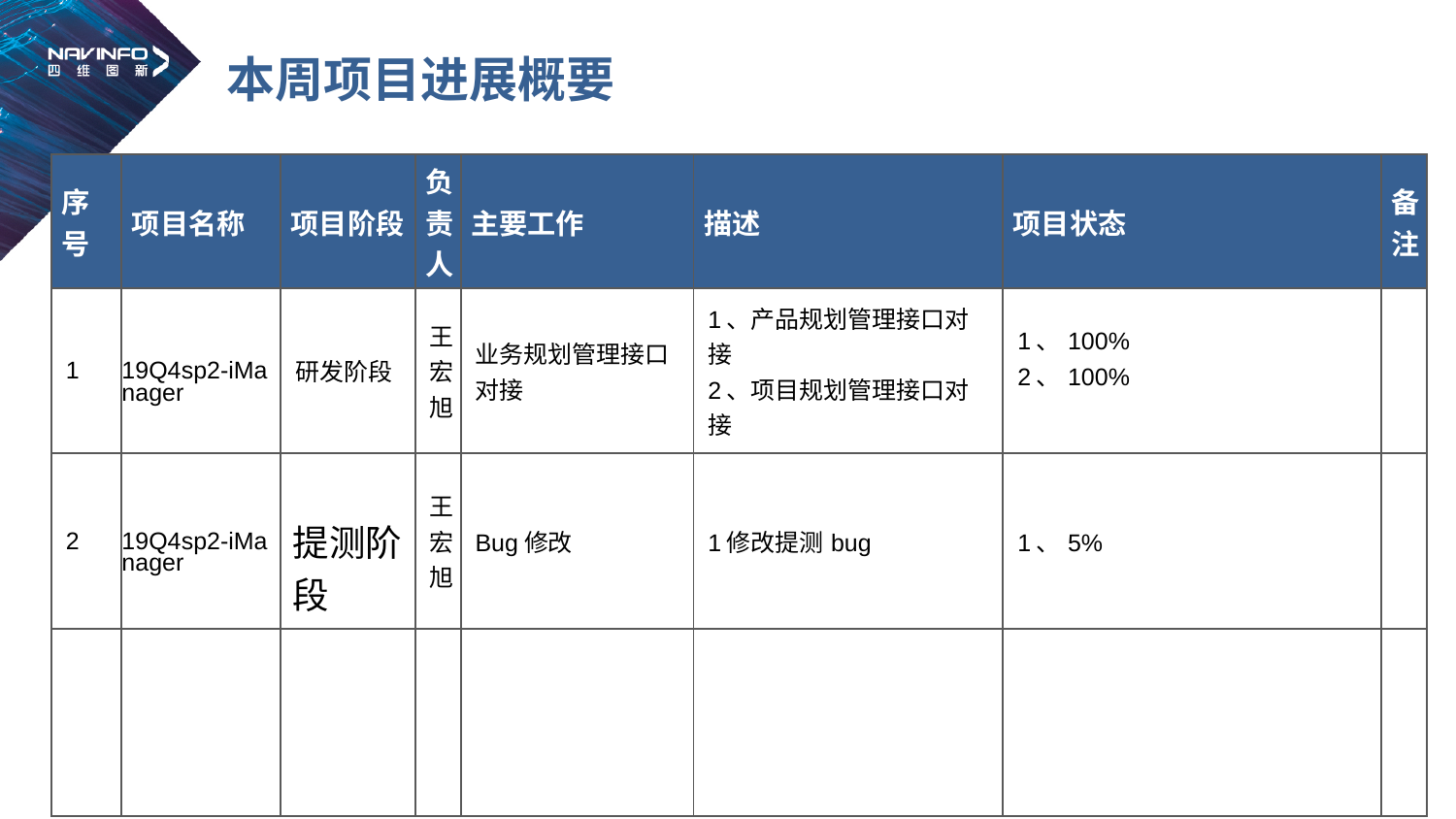

# 本周项目进展概要
| 序号 | 项目名称 | 项目阶段 | 负责人 | 主要工作 | 描述 | 项目状态 | 备注 |
| --- | --- | --- | --- | --- | --- | --- | --- |
| 1 | 19Q4sp2-iManager | 研发阶段 | 王宏旭 | 业务规划管理接口对接 | 1、产品规划管理接口对接 2、项目规划管理接口对接 | 1、100% 2、100% |  |
| 2 | 19Q4sp2-iManager | 提测阶段 | 王宏旭 | Bug修改 | 1修改提测bug | 1、5% |  |
|  |  |  |  |  |  |  |  |